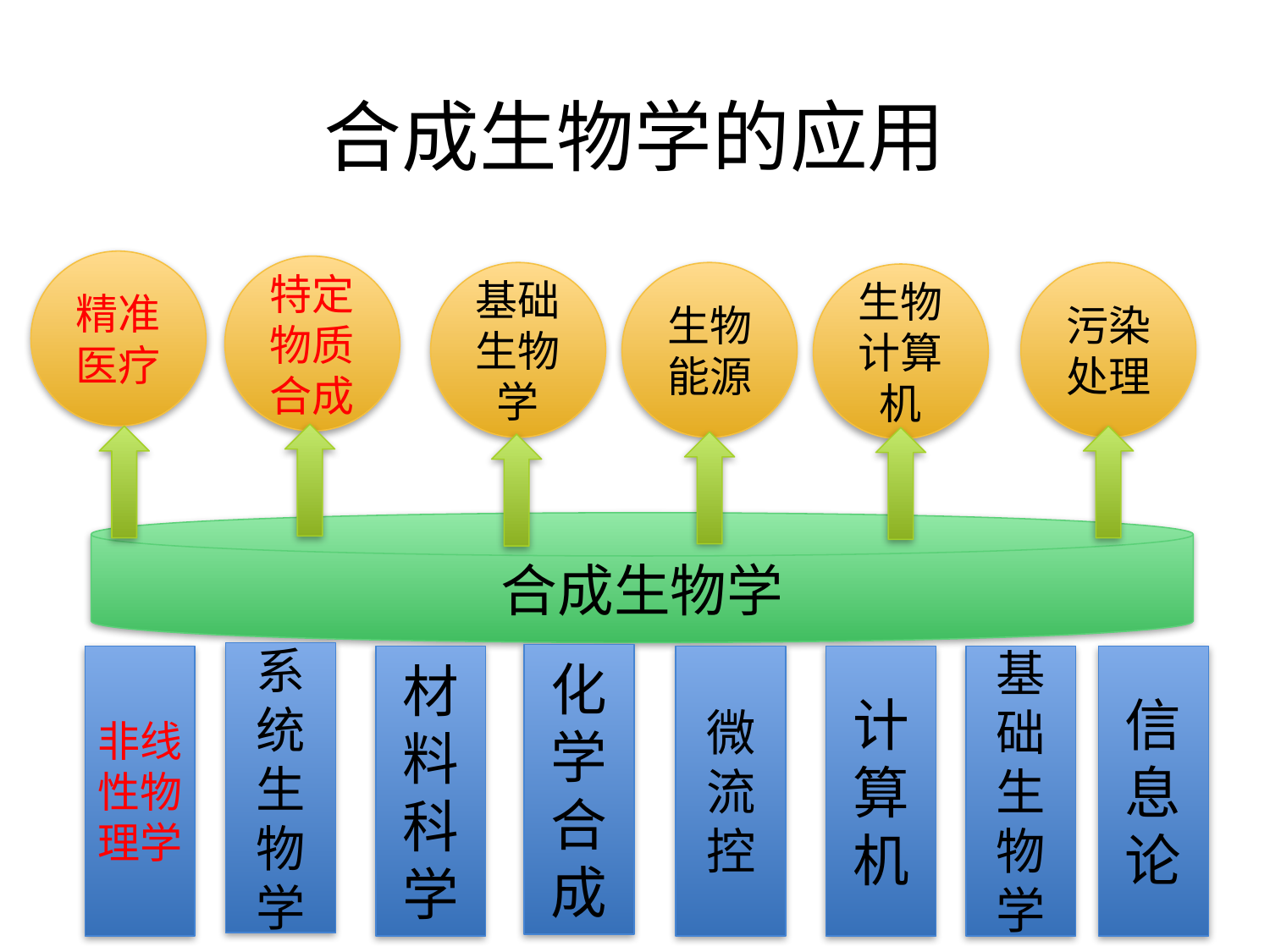

# 合成生物学的应用
精准医疗
特定物质合成
基础生物学
生物能源
污染处理
生物计算机

合成生物学
系统生物学
化学
合成
非线性物理学
材料科学
微流控
计算机
基础生物学
信息论